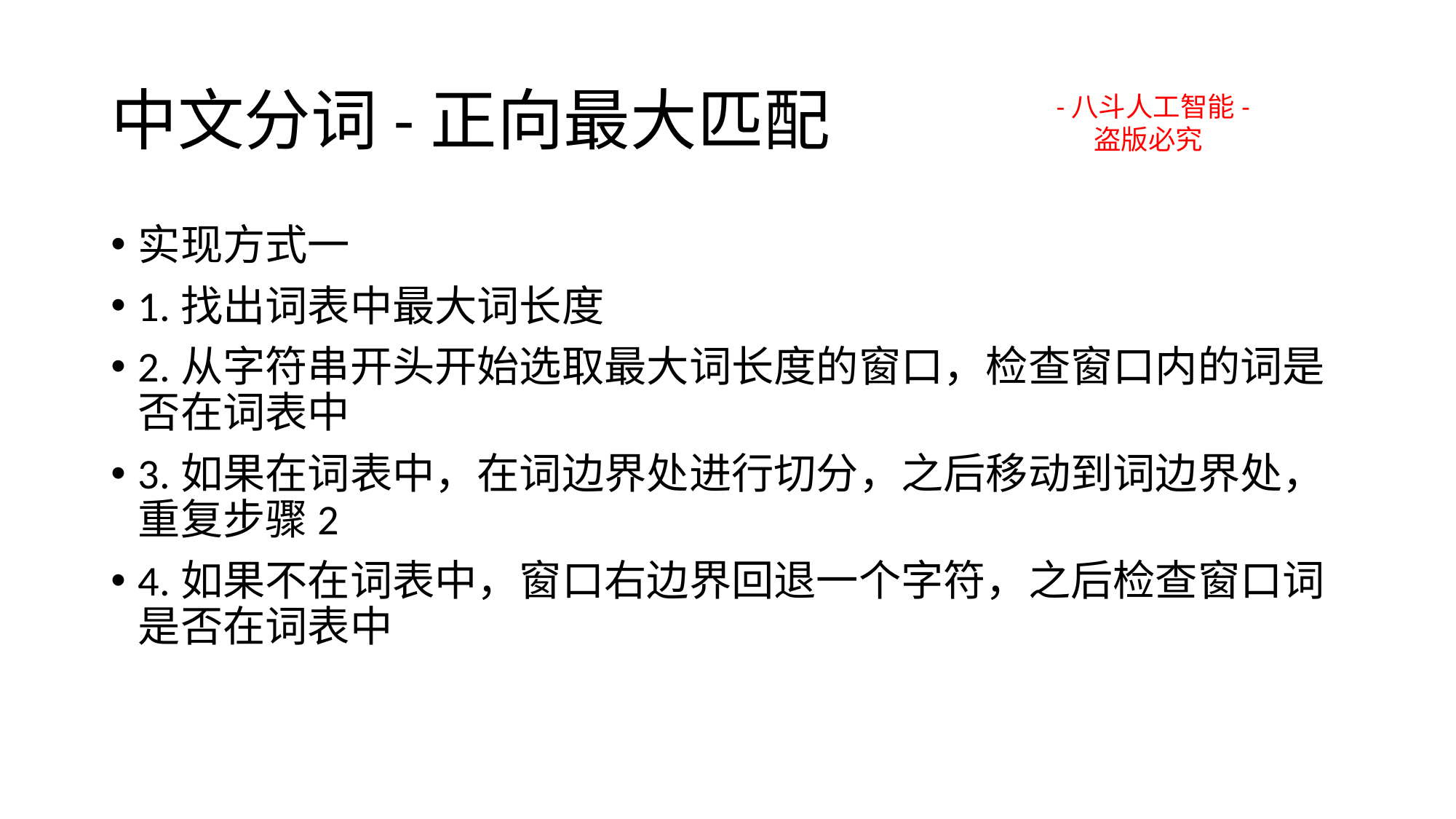

# 中文分词-正向最大匹配
-八斗人工智能-
     盗版必究
实现方式一
1.找出词表中最大词长度
2.从字符串开头开始选取最大词长度的窗口，检查窗口内的词是否在词表中
3.如果在词表中，在词边界处进行切分，之后移动到词边界处，重复步骤2
4.如果不在词表中，窗口右边界回退一个字符，之后检查窗口词是否在词表中